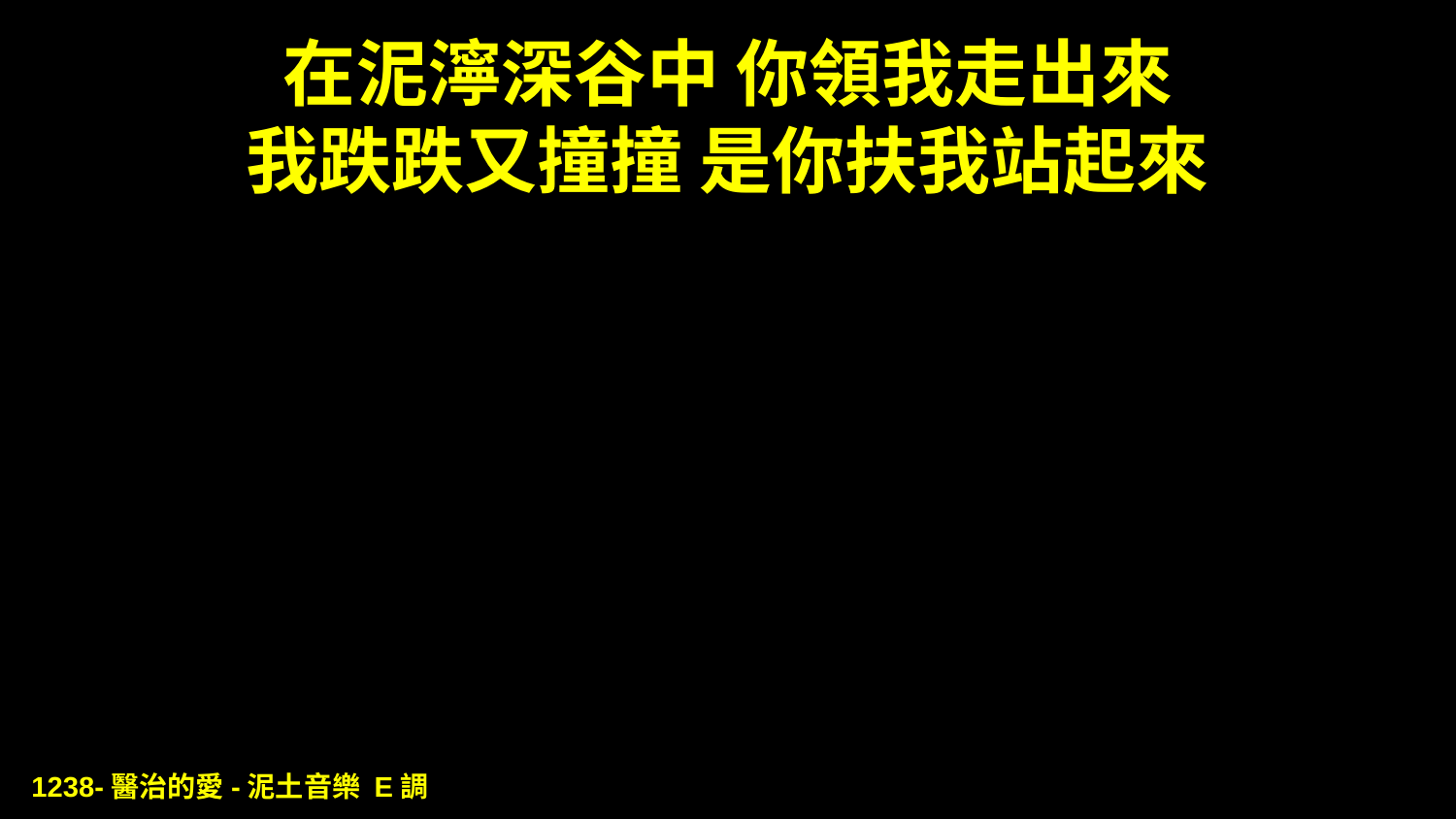

# 在泥濘深谷中 你領我走出來 我跌跌又撞撞 是你扶我站起來
1238-醫治的愛-泥土音樂 E調